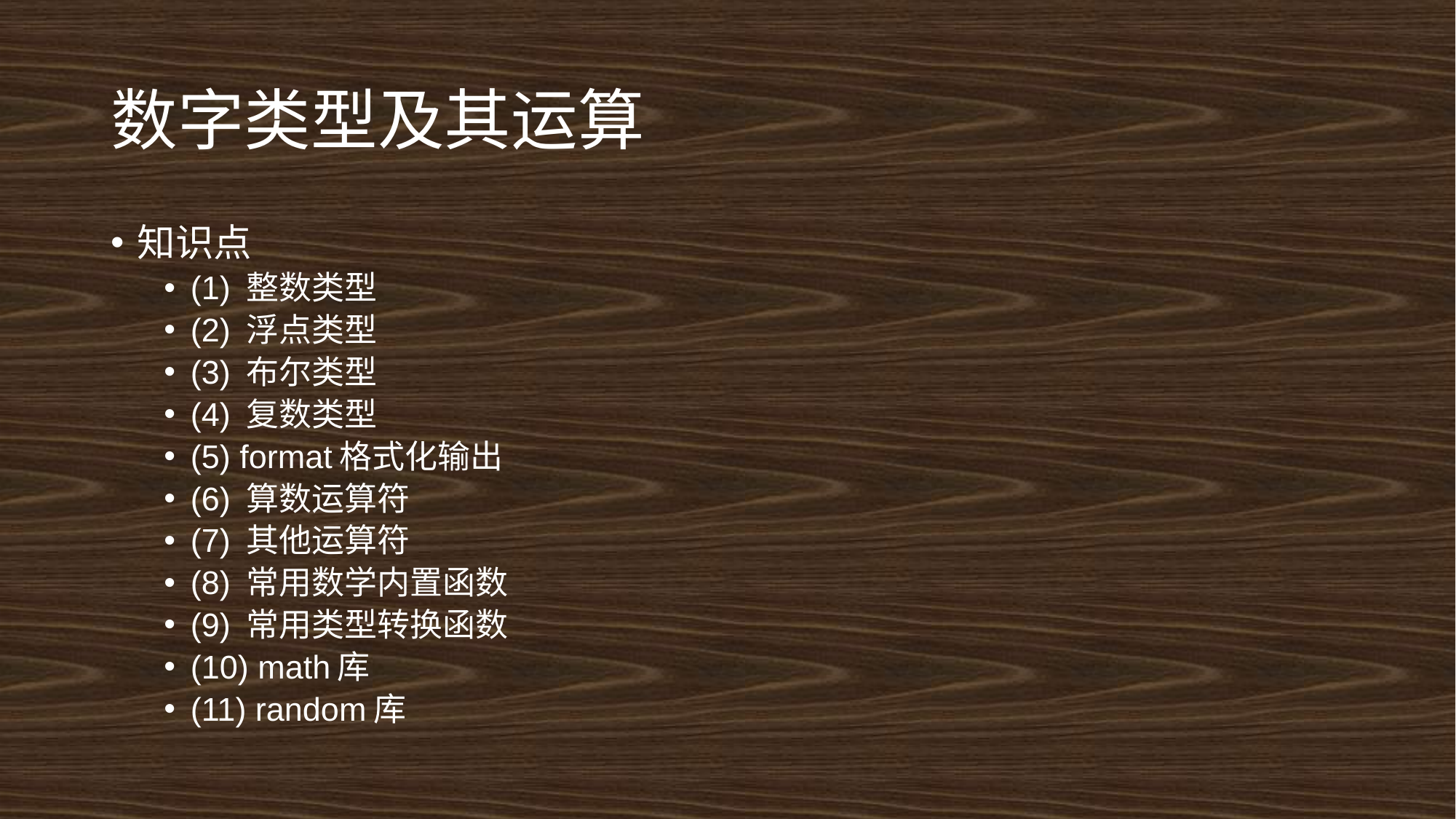

# 数字类型及其运算
知识点
(1) 整数类型
(2) 浮点类型
(3) 布尔类型
(4) 复数类型
(5) format格式化输出
(6) 算数运算符
(7) 其他运算符
(8) 常用数学内置函数
(9) 常用类型转换函数
(10) math库
(11) random库